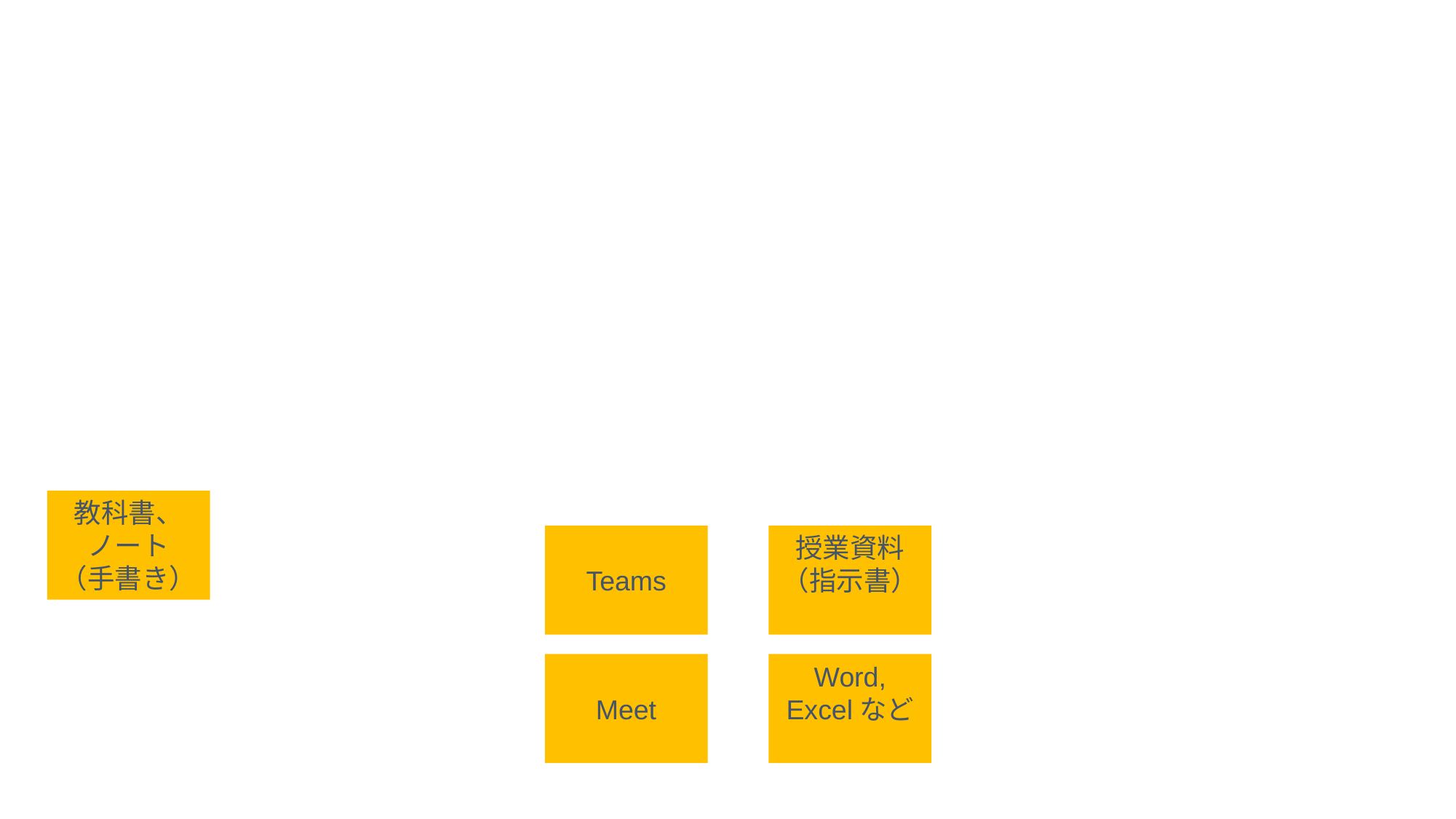

教科書、
ノート
（手書き）

Teams

授業資料（指示書）

Meet

Word, Excelなど